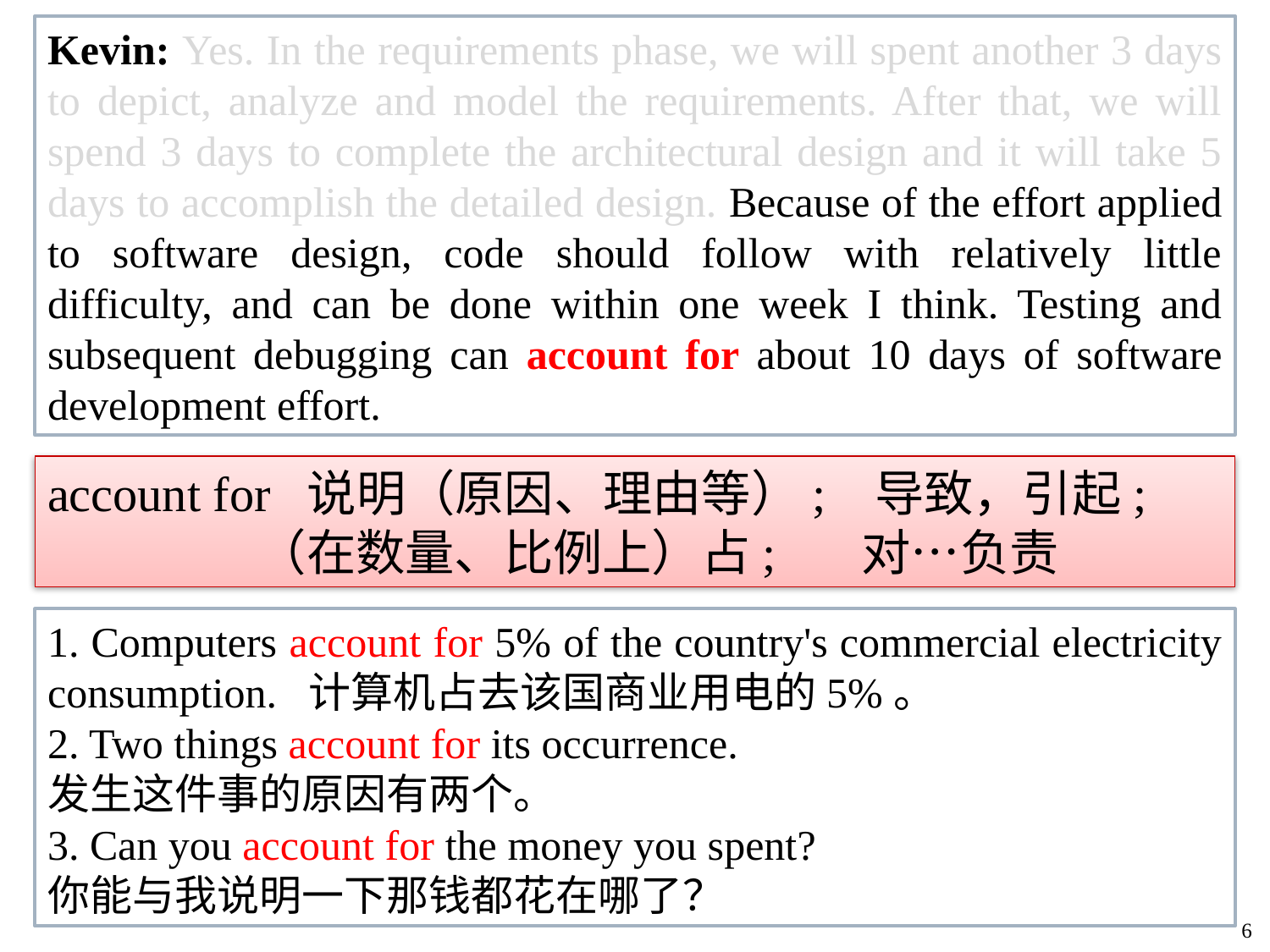

Kevin: Yes. In the requirements phase, we will spent another 3 days to depict, analyze and model the requirements. After that, we will spend 3 days to complete the architectural design and it will take 5 days to accomplish the detailed design. Because of the effort applied to software design, code should follow with relatively little difficulty, and can be done within one week I think. Testing and subsequent debugging can account for about 10 days of software development effort.
account for  说明（原因、理由等）;   导致，引起;
                  （在数量、比例上）占;      对…负责
1. Computers account for 5% of the country's commercial electricity consumption.  计算机占去该国商业用电的5%。
2. Two things account for its occurrence.
发生这件事的原因有两个。
3. Can you account for the money you spent?
你能与我说明一下那钱都花在哪了？
6